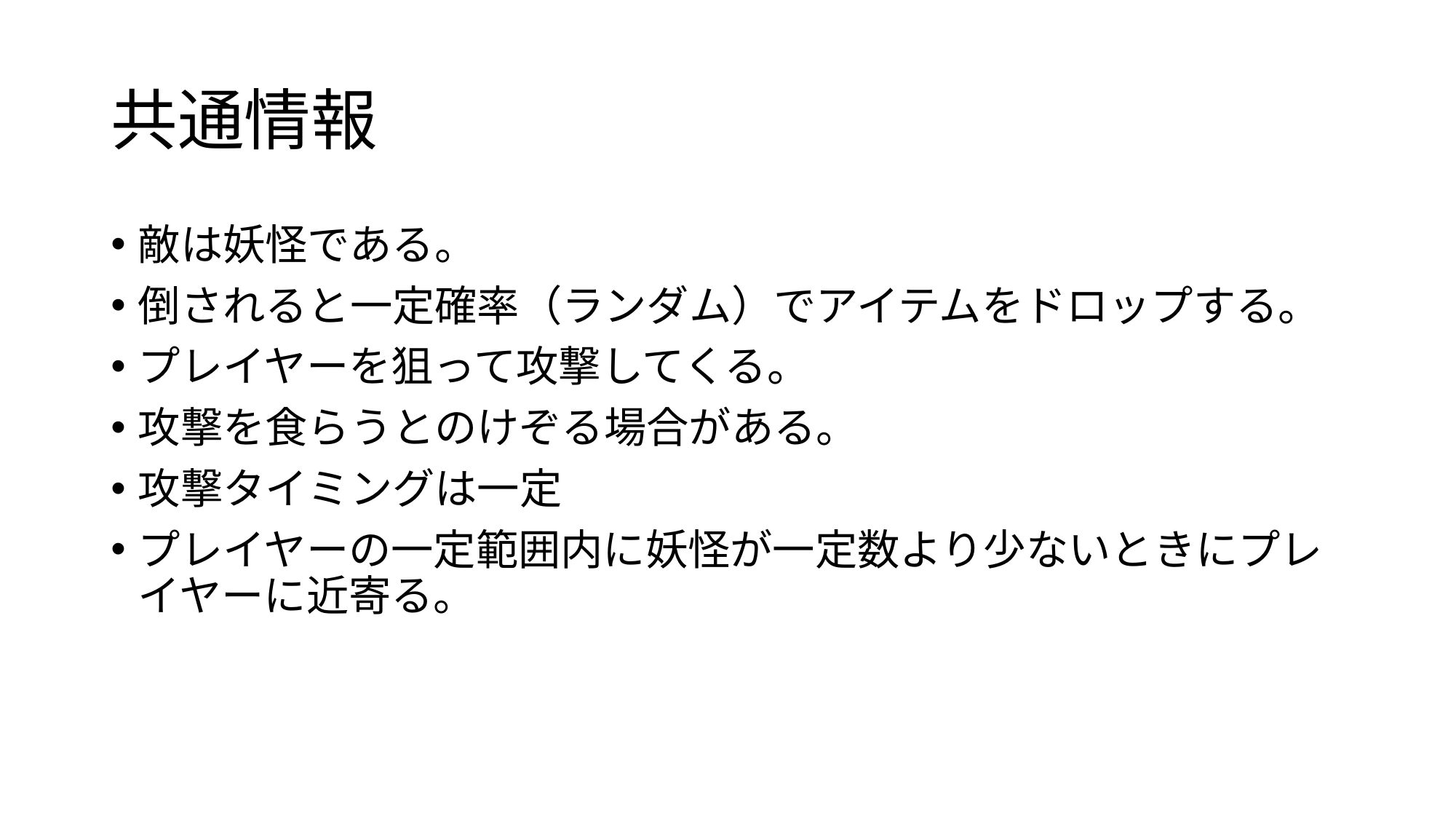

# 共通情報
敵は妖怪である。
倒されると一定確率（ランダム）でアイテムをドロップする。
プレイヤーを狙って攻撃してくる。
攻撃を食らうとのけぞる場合がある。
攻撃タイミングは一定
プレイヤーの一定範囲内に妖怪が一定数より少ないときにプレイヤーに近寄る。